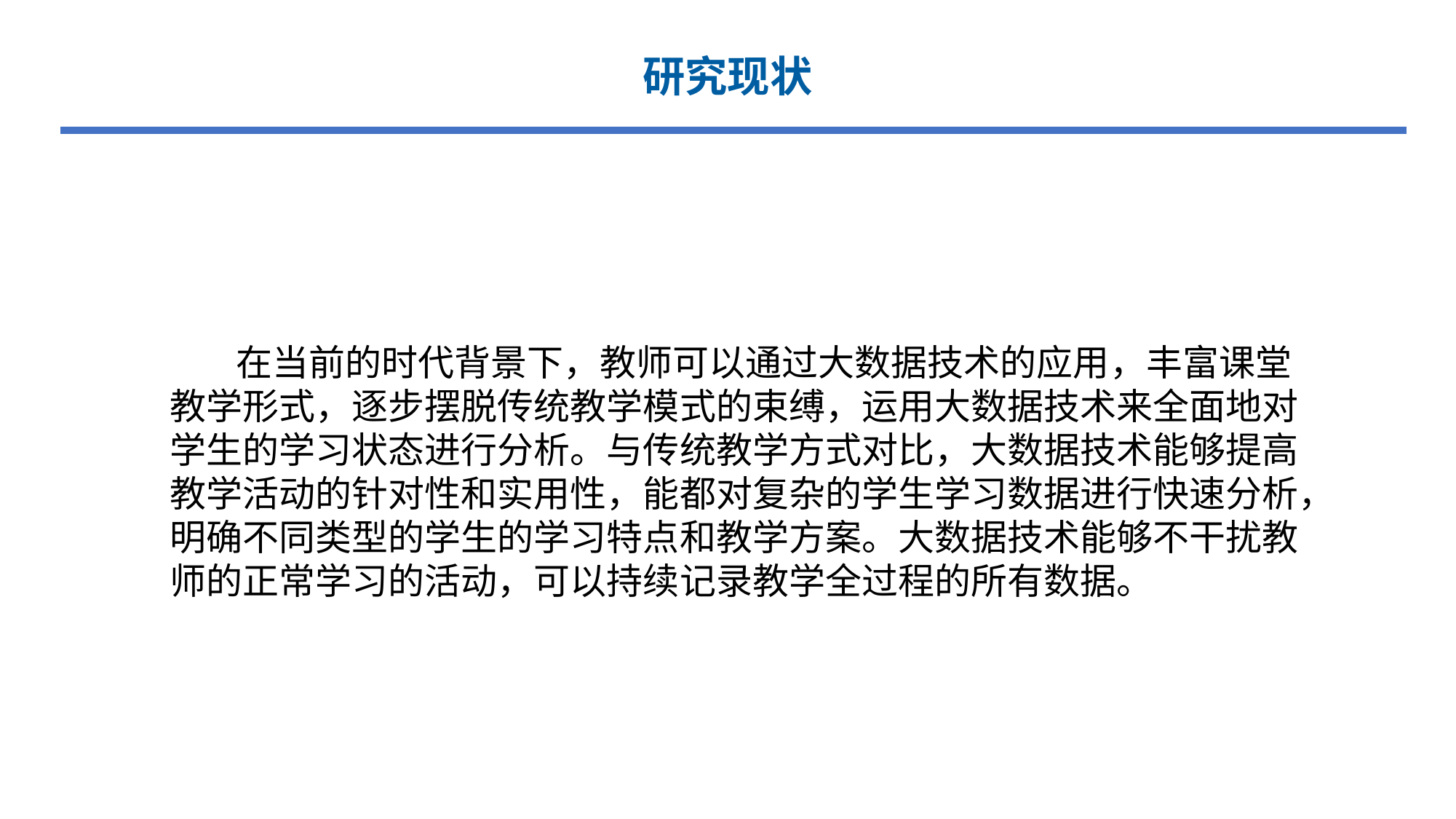

研究现状
       在当前的时代背景下，教师可以通过大数据技术的应用，丰富课堂教学形式，逐步摆脱传统教学模式的束缚，运用大数据技术来全面地对学生的学习状态进行分析。与传统教学方式对比，大数据技术能够提高教学活动的针对性和实用性，能都对复杂的学生学习数据进行快速分析，明确不同类型的学生的学习特点和教学方案。大数据技术能够不干扰教师的正常学习的活动，可以持续记录教学全过程的所有数据。